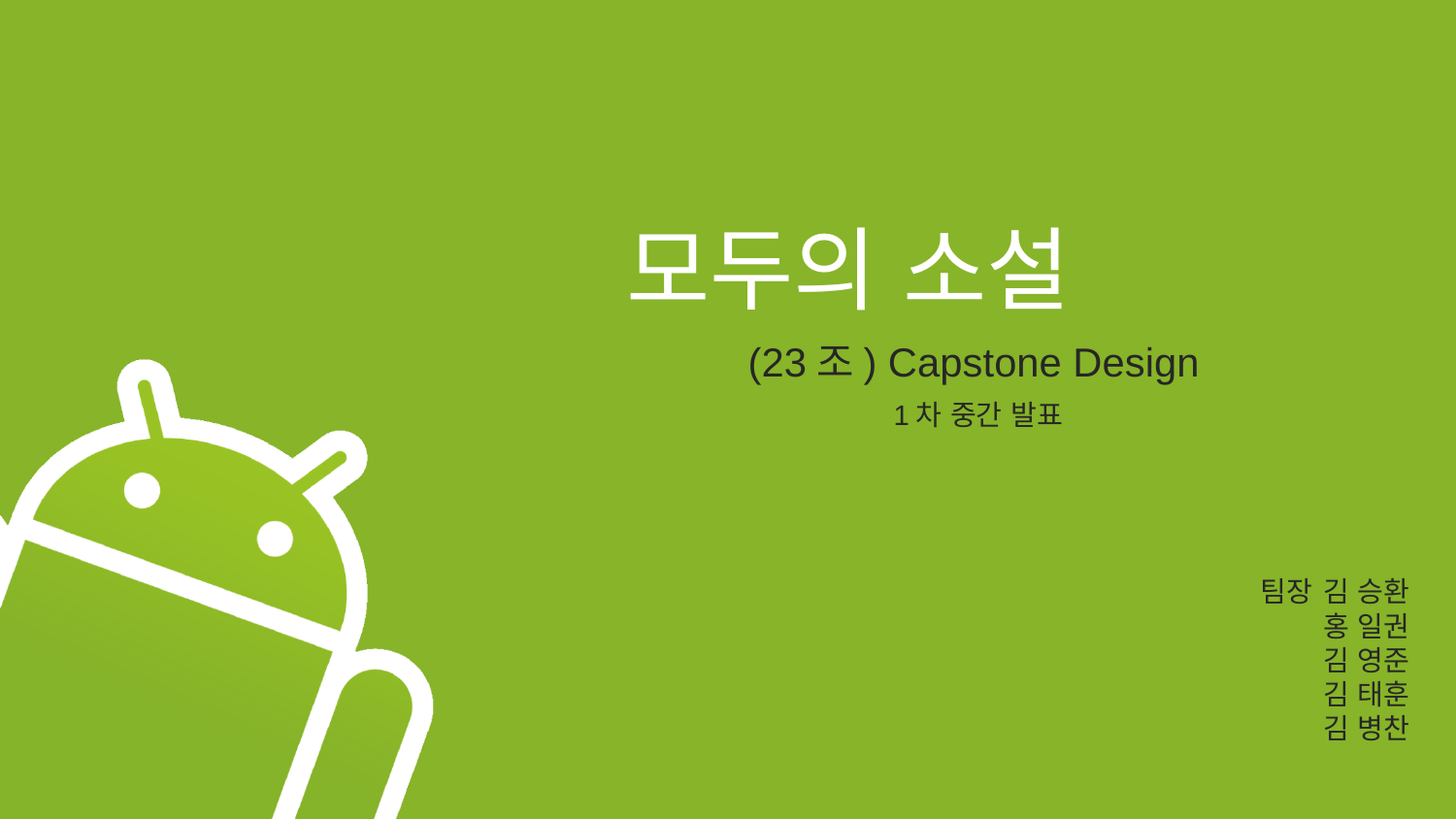

모두의 소설
(23조) Capstone Design
	1차 중간 발표
팀장 김 승환
홍 일권
김 영준
김 태훈
김 병찬